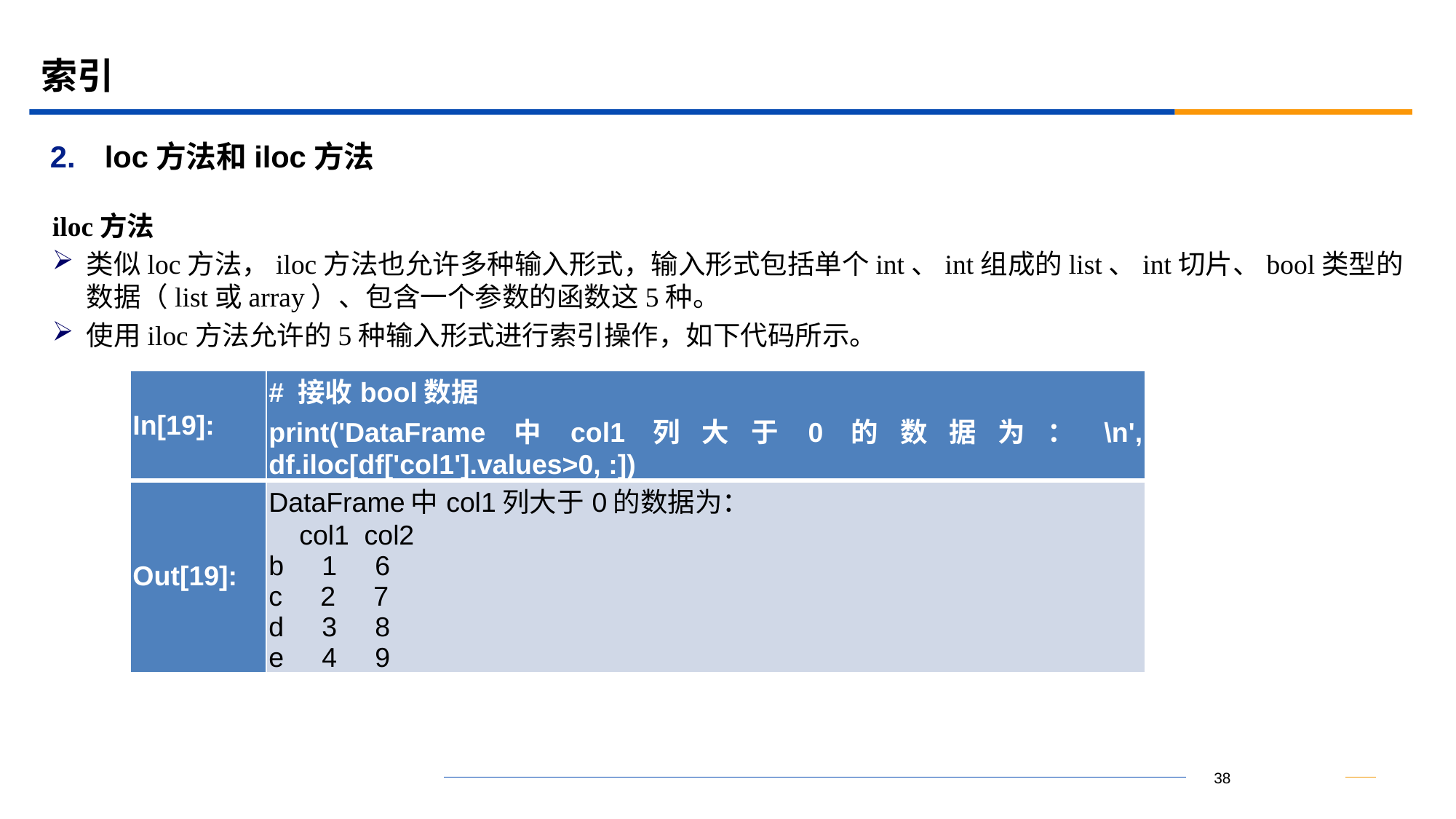

# 索引
loc方法和iloc方法
iloc方法
类似loc方法，iloc方法也允许多种输入形式，输入形式包括单个int、int组成的list、int切片、bool类型的数据（list或array）、包含一个参数的函数这5种。
使用iloc方法允许的5种输入形式进行索引操作，如下代码所示。
| In[19]: | # 接收bool数据 print('DataFrame中col1列大于0的数据为：\n', df.iloc[df['col1'].values>0, :]) |
| --- | --- |
| Out[19]: | DataFrame中col1列大于0的数据为： col1 col2 b 1 6 c 2 7 d 3 8 e 4 9 |